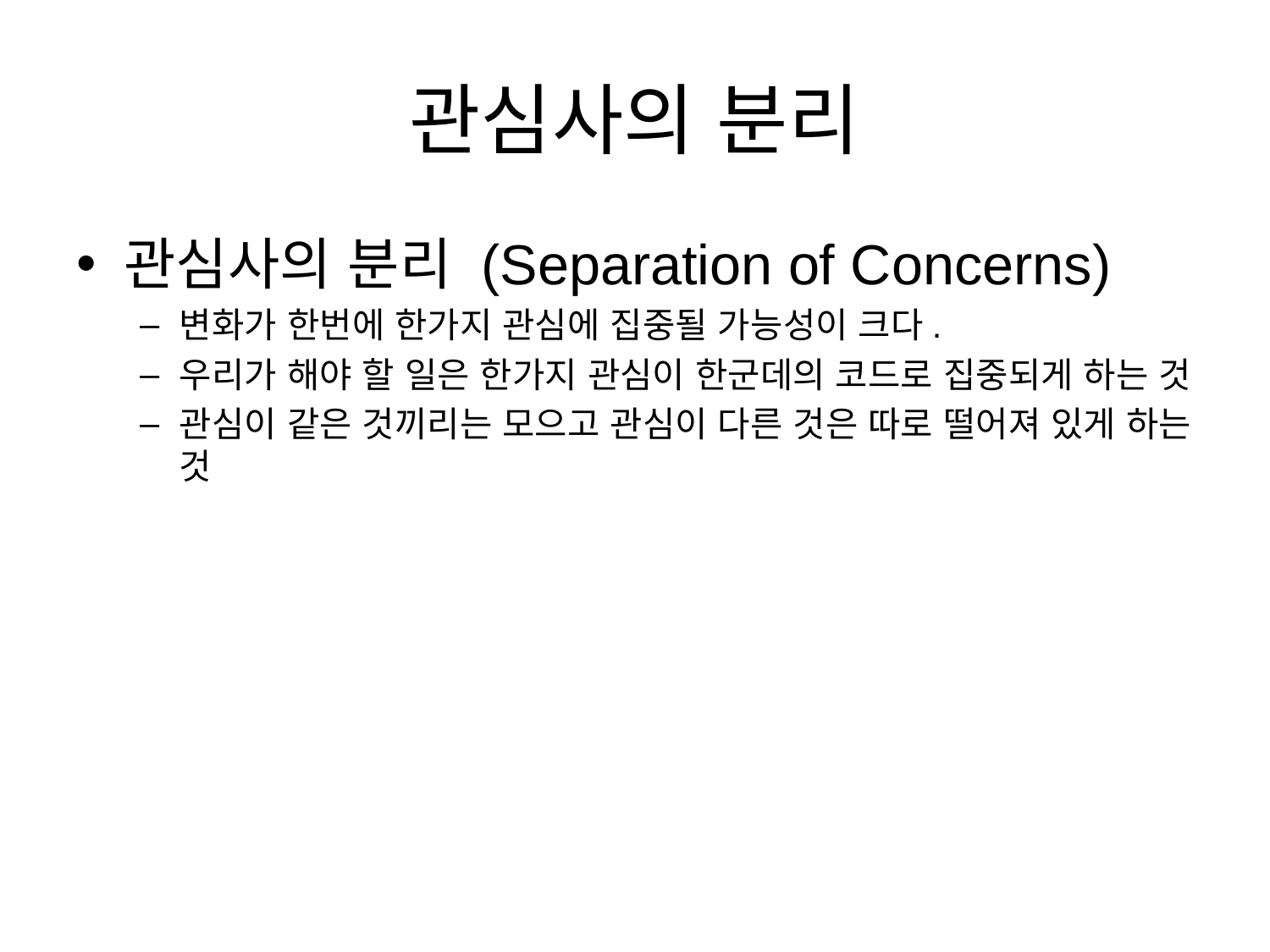

# 관심사의 분리
관심사의 분리 (Separation of Concerns)
변화가 한번에 한가지 관심에 집중될 가능성이 크다.
우리가 해야 할 일은 한가지 관심이 한군데의 코드로 집중되게 하는 것
관심이 같은 것끼리는 모으고 관심이 다른 것은 따로 떨어져 있게 하는 것